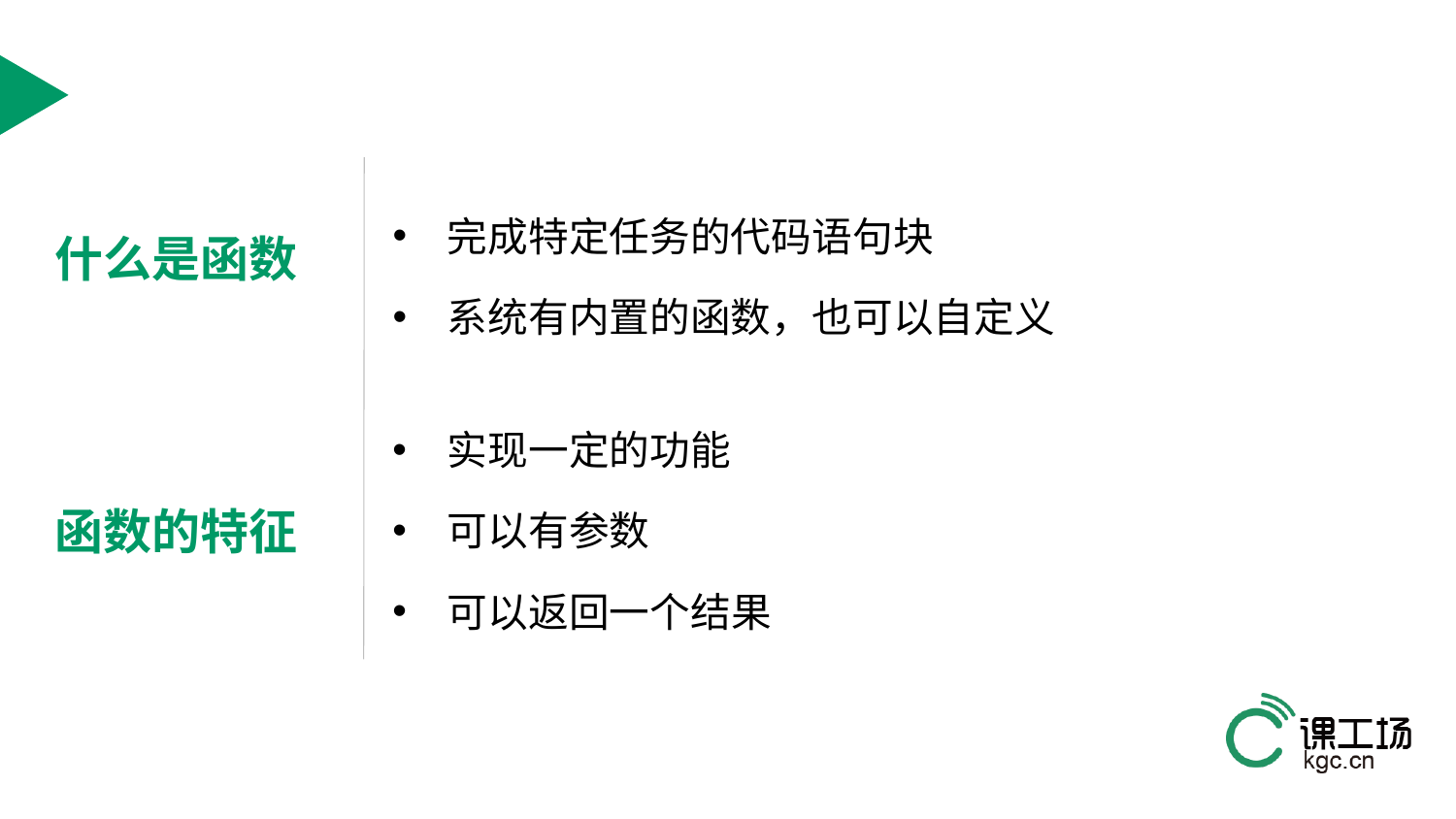

什么是函数
完成特定任务的代码语句块
系统有内置的函数，也可以自定义
实现一定的功能
可以有参数
可以返回一个结果
函数的特征